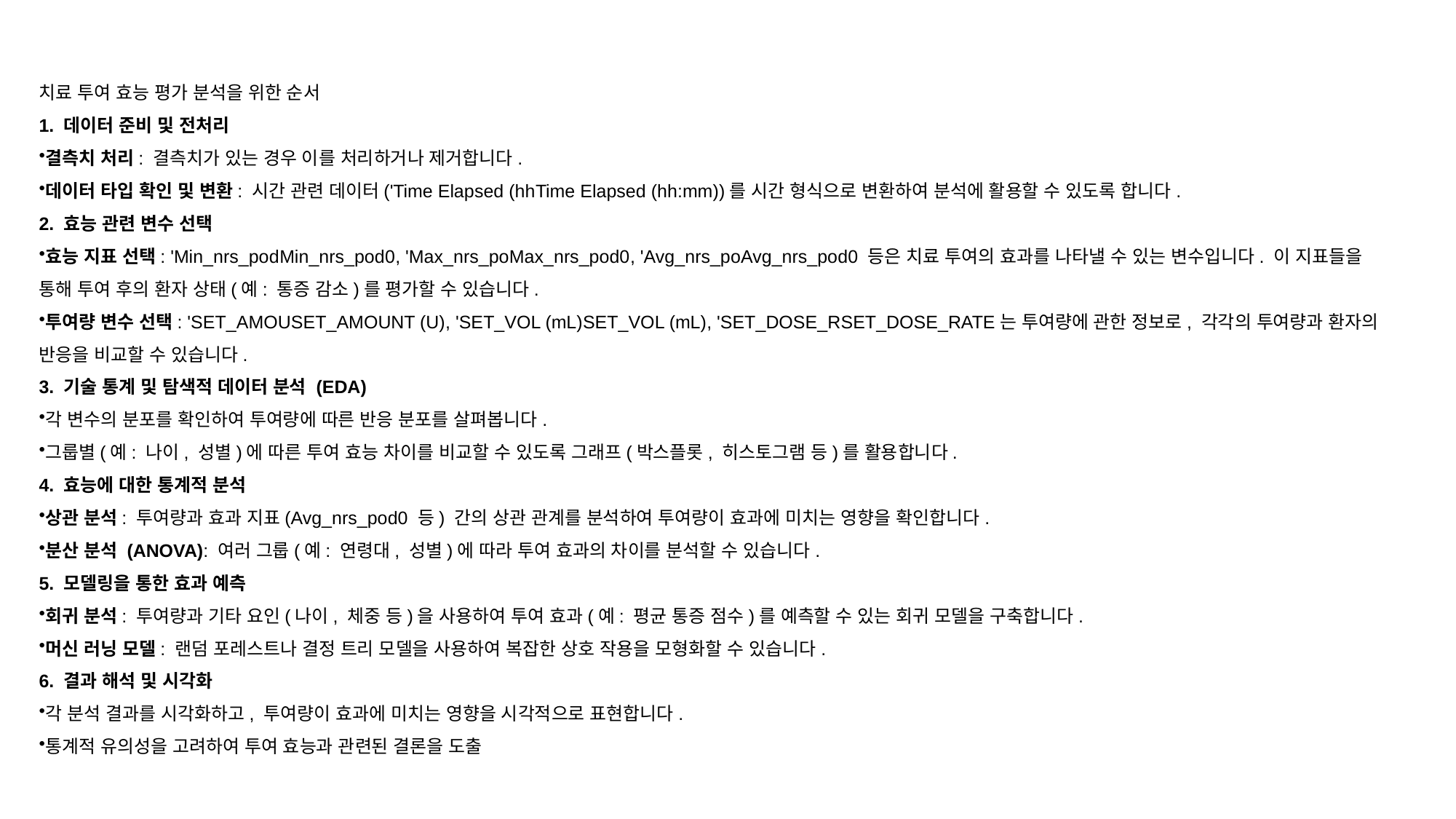

치료 투여 효능 평가 분석을 위한 순서
1. 데이터 준비 및 전처리
결측치 처리: 결측치가 있는 경우 이를 처리하거나 제거합니다.
데이터 타입 확인 및 변환: 시간 관련 데이터('Time Elapsed (hhTime Elapsed (hh:mm))를 시간 형식으로 변환하여 분석에 활용할 수 있도록 합니다.
2. 효능 관련 변수 선택
효능 지표 선택: 'Min_nrs_podMin_nrs_pod0, 'Max_nrs_poMax_nrs_pod0, 'Avg_nrs_poAvg_nrs_pod0 등은 치료 투여의 효과를 나타낼 수 있는 변수입니다. 이 지표들을 통해 투여 후의 환자 상태(예: 통증 감소)를 평가할 수 있습니다.
투여량 변수 선택: 'SET_AMOUSET_AMOUNT (U), 'SET_VOL (mL)SET_VOL (mL), 'SET_DOSE_RSET_DOSE_RATE는 투여량에 관한 정보로, 각각의 투여량과 환자의 반응을 비교할 수 있습니다.
3. 기술 통계 및 탐색적 데이터 분석 (EDA)
각 변수의 분포를 확인하여 투여량에 따른 반응 분포를 살펴봅니다.
그룹별(예: 나이, 성별)에 따른 투여 효능 차이를 비교할 수 있도록 그래프(박스플롯, 히스토그램 등)를 활용합니다.
4. 효능에 대한 통계적 분석
상관 분석: 투여량과 효과 지표(Avg_nrs_pod0 등) 간의 상관 관계를 분석하여 투여량이 효과에 미치는 영향을 확인합니다.
분산 분석 (ANOVA): 여러 그룹(예: 연령대, 성별)에 따라 투여 효과의 차이를 분석할 수 있습니다.
5. 모델링을 통한 효과 예측
회귀 분석: 투여량과 기타 요인(나이, 체중 등)을 사용하여 투여 효과(예: 평균 통증 점수)를 예측할 수 있는 회귀 모델을 구축합니다.
머신 러닝 모델: 랜덤 포레스트나 결정 트리 모델을 사용하여 복잡한 상호 작용을 모형화할 수 있습니다.
6. 결과 해석 및 시각화
각 분석 결과를 시각화하고, 투여량이 효과에 미치는 영향을 시각적으로 표현합니다.
통계적 유의성을 고려하여 투여 효능과 관련된 결론을 도출